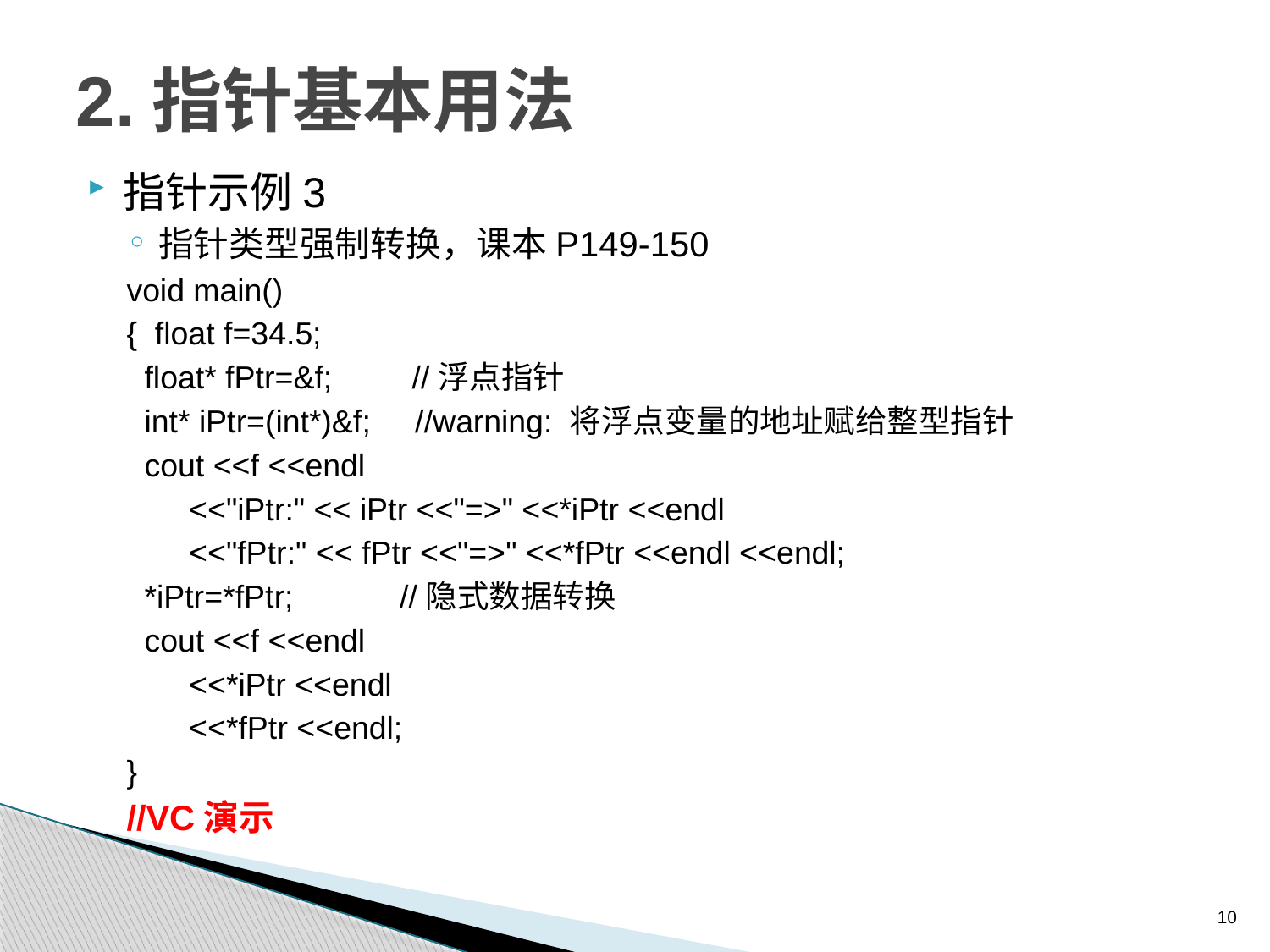

# 2.指针基本用法
指针示例3
指针类型强制转换，课本P149-150
void main()
{  float f=34.5;
  float* fPtr=&f;         //浮点指针
  int* iPtr=(int*)&f;     //warning: 将浮点变量的地址赋给整型指针
  cout <<f <<endl
       <<"iPtr:" << iPtr <<"=>" <<*iPtr <<endl
       <<"fPtr:" << fPtr <<"=>" <<*fPtr <<endl <<endl;
  *iPtr=*fPtr;            //隐式数据转换
  cout <<f <<endl
       <<*iPtr <<endl
       <<*fPtr <<endl;
}
//VC演示

10